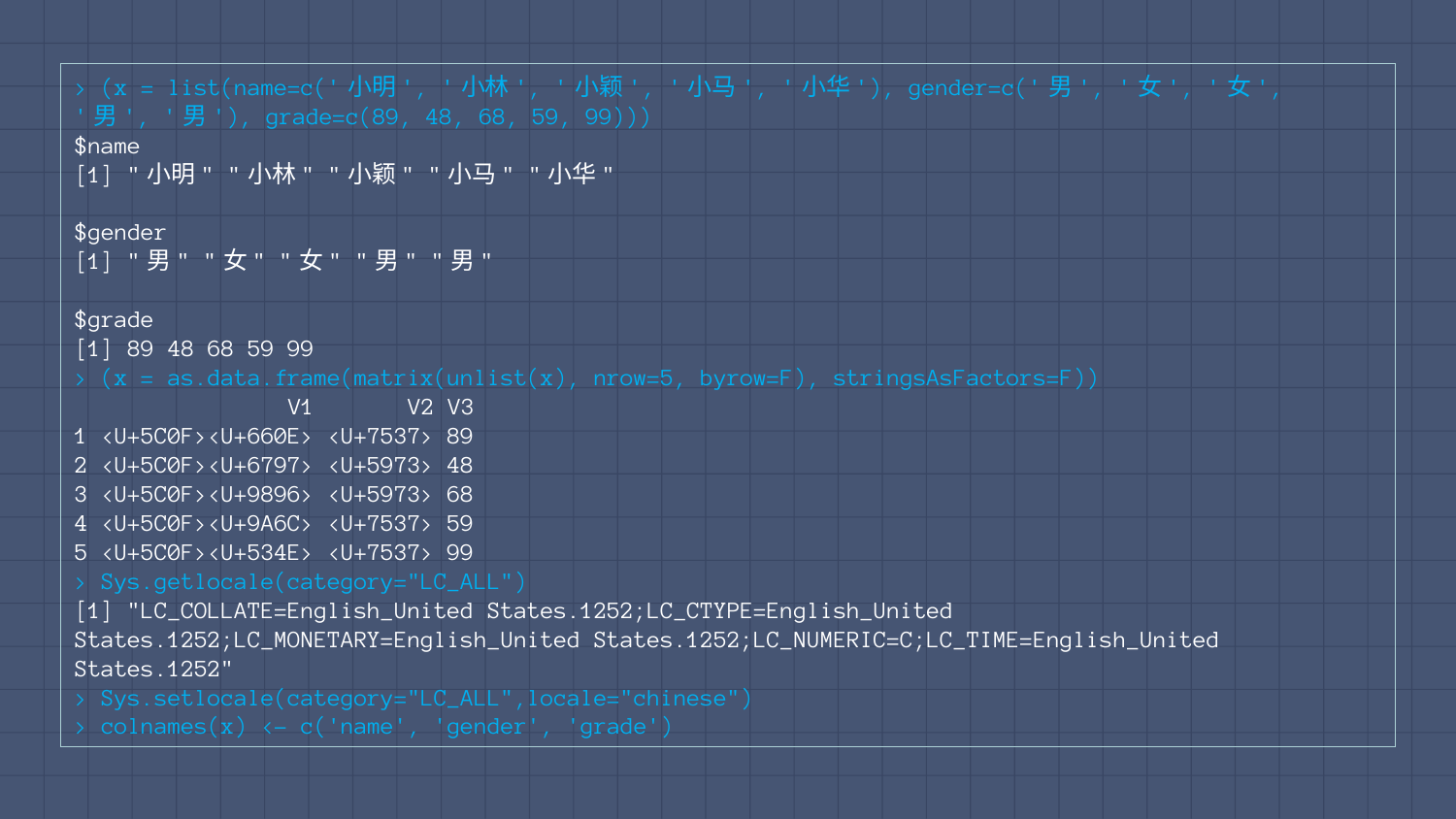

> (x = list(name=c('小明', '小林', '小颖', '小马', '小华'), gender=c('男', '女', '女',  '男', '男'), grade=c(89, 48, 68, 59, 99)))
$name
[1] "小明" "小林" "小颖" "小马" "小华"

$gender
[1] "男" "女" "女" "男" "男"

$grade
[1] 89 48 68 59 99
> (x = as.data.frame(matrix(unlist(x), nrow=5, byrow=F), stringsAsFactors=F))
                V1       V2 V3
1 <U+5C0F><U+660E> <U+7537> 89
2 <U+5C0F><U+6797> <U+5973> 48
3 <U+5C0F><U+9896> <U+5973> 68
4 <U+5C0F><U+9A6C> <U+7537> 59
5 <U+5C0F><U+534E> <U+7537> 99
> Sys.getlocale(category="LC_ALL")
[1] "LC_COLLATE=English_United States.1252;LC_CTYPE=English_United States.1252;LC_MONETARY=English_United States.1252;LC_NUMERIC=C;LC_TIME=English_United States.1252"
> Sys.setlocale(category="LC_ALL",locale="chinese")
> colnames(x) <- c('name', 'gender', 'grade')